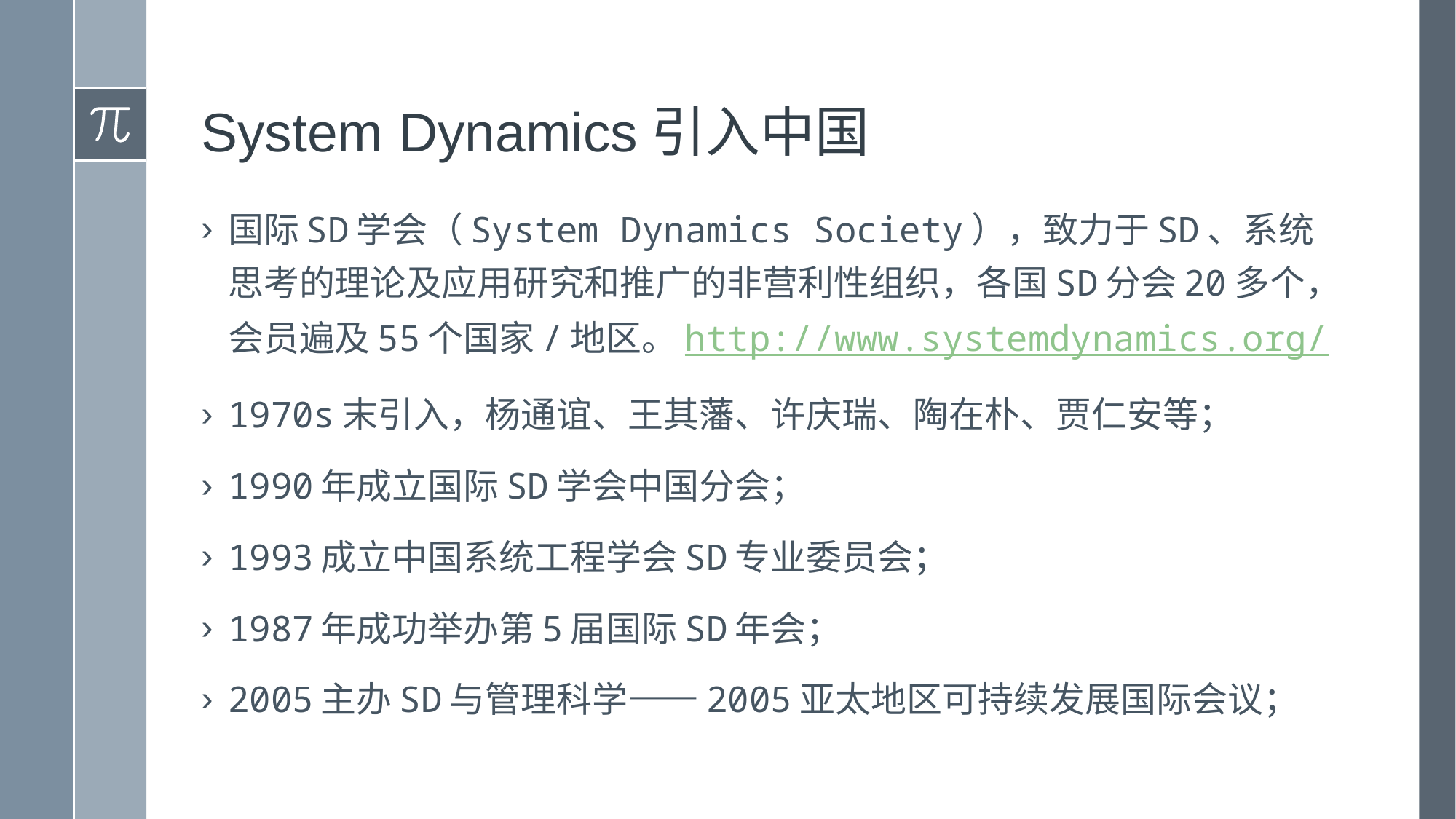

# System Dynamics引入中国
国际SD学会（System Dynamics Society），致力于SD、系统思考的理论及应用研究和推广的非营利性组织，各国SD分会20多个，会员遍及55个国家/地区。http://www.systemdynamics.org/
1970s末引入，杨通谊、王其藩、许庆瑞、陶在朴、贾仁安等；
1990年成立国际SD学会中国分会；
1993成立中国系统工程学会SD专业委员会；
1987年成功举办第5届国际SD年会；
2005主办SD与管理科学——2005亚太地区可持续发展国际会议；